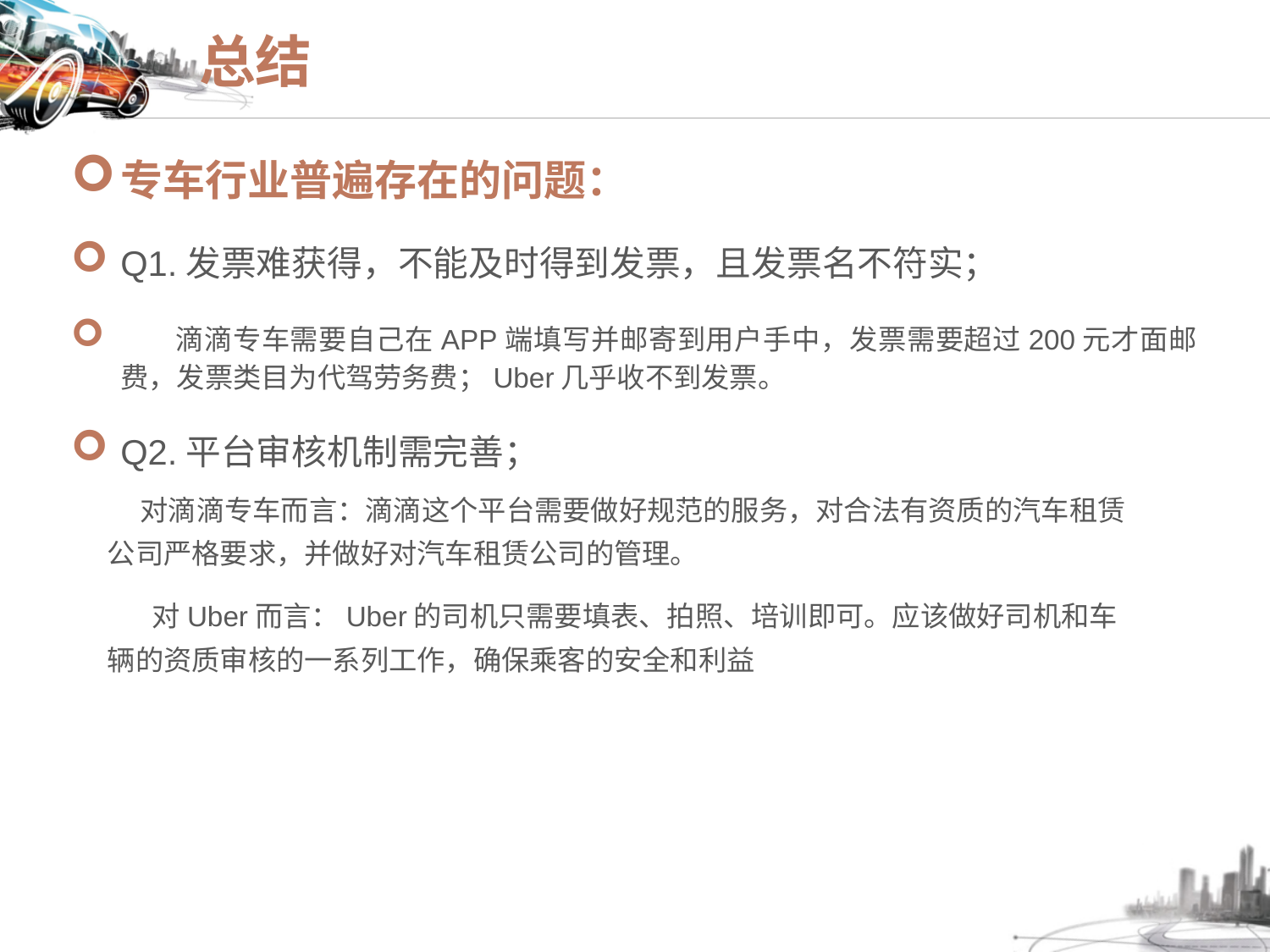

# 总结
专车行业普遍存在的问题：
Q1.发票难获得，不能及时得到发票，且发票名不符实；
      滴滴专车需要自己在APP端填写并邮寄到用户手中，发票需要超过200元才面邮费，发票类目为代驾劳务费；Uber几乎收不到发票。
Q2.平台审核机制需完善；

      对滴滴专车而言：滴滴这个平台需要做好规范的服务，对合法有资质的汽车租赁公司严格要求，并做好对汽车租赁公司的管理。
      对Uber而言：Uber的司机只需要填表、拍照、培训即可。应该做好司机和车辆的资质审核的一系列工作，确保乘客的安全和利益